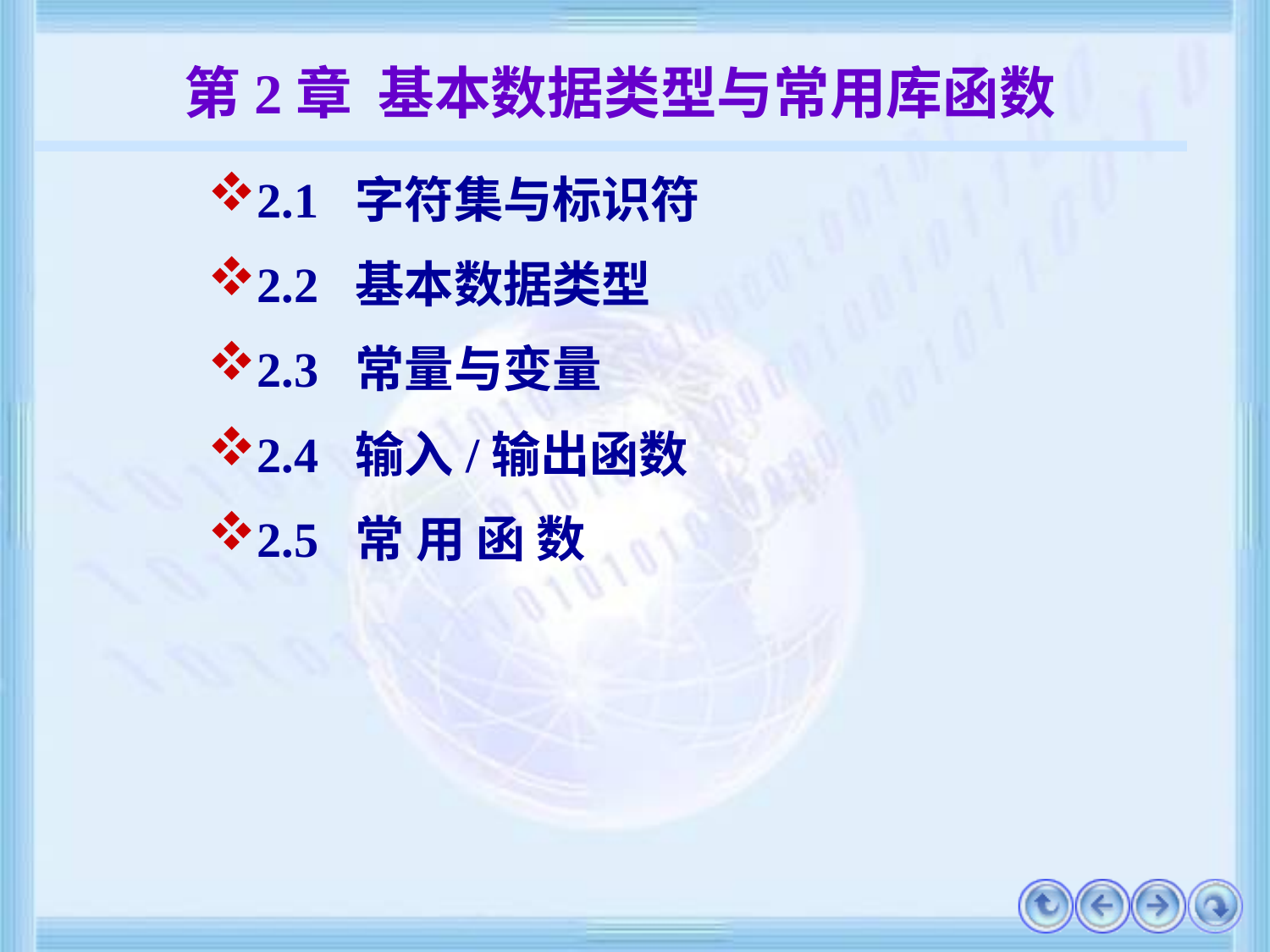

# 第2章  基本数据类型与常用库函数
2.1  字符集与标识符
2.2  基本数据类型
2.3  常量与变量
2.4  输入/输出函数
2.5  常 用 函 数